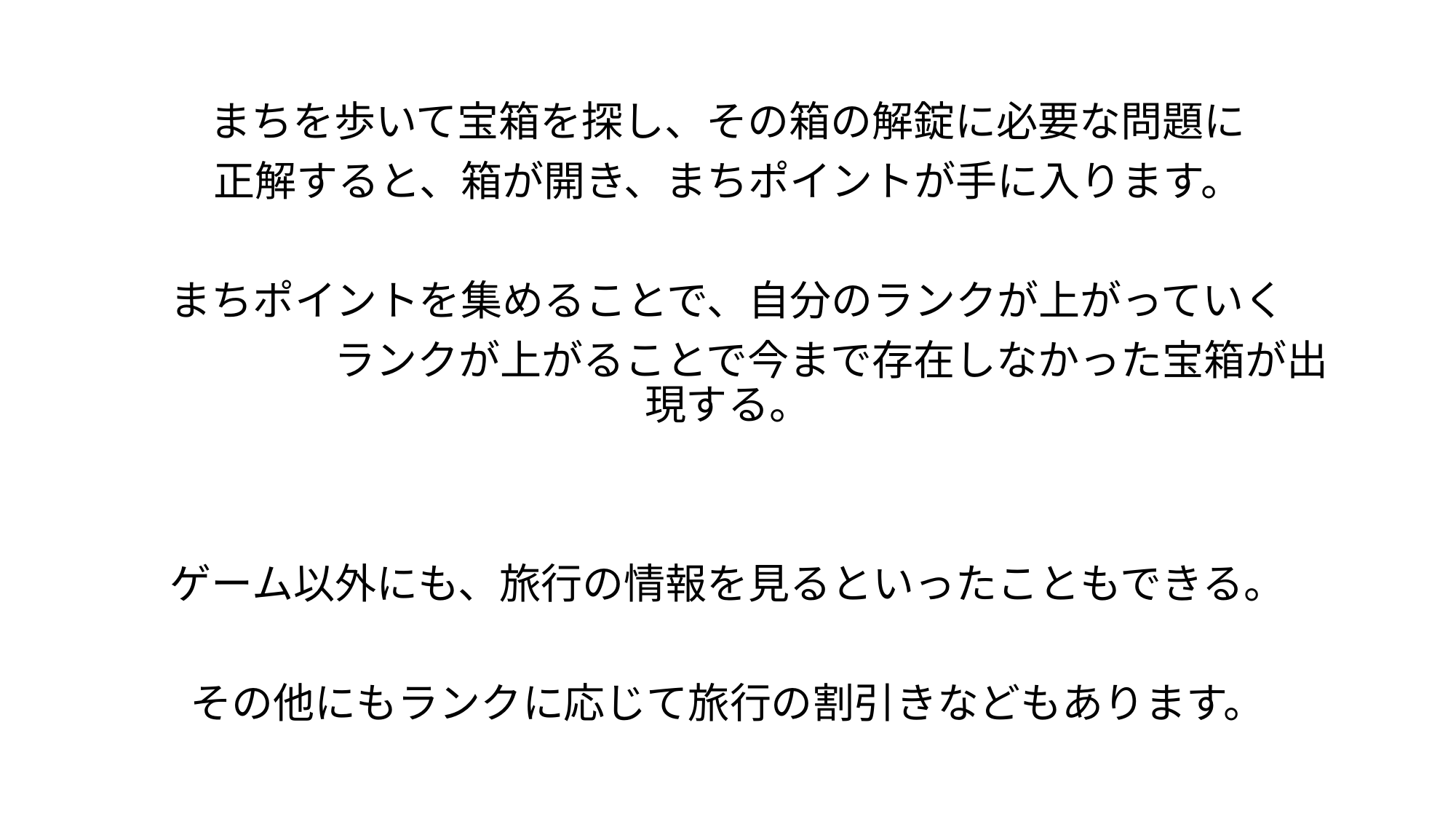

まちを歩いて宝箱を探し、その箱の解錠に必要な問題に
正解すると、箱が開き、まちポイントが手に入ります。

まちポイントを集めることで、自分のランクが上がっていく
　　　　　ランクが上がることで今まで存在しなかった宝箱が出現する。

ゲーム以外にも、旅行の情報を見るといったこともできる。

その他にもランクに応じて旅行の割引きなどもあります。